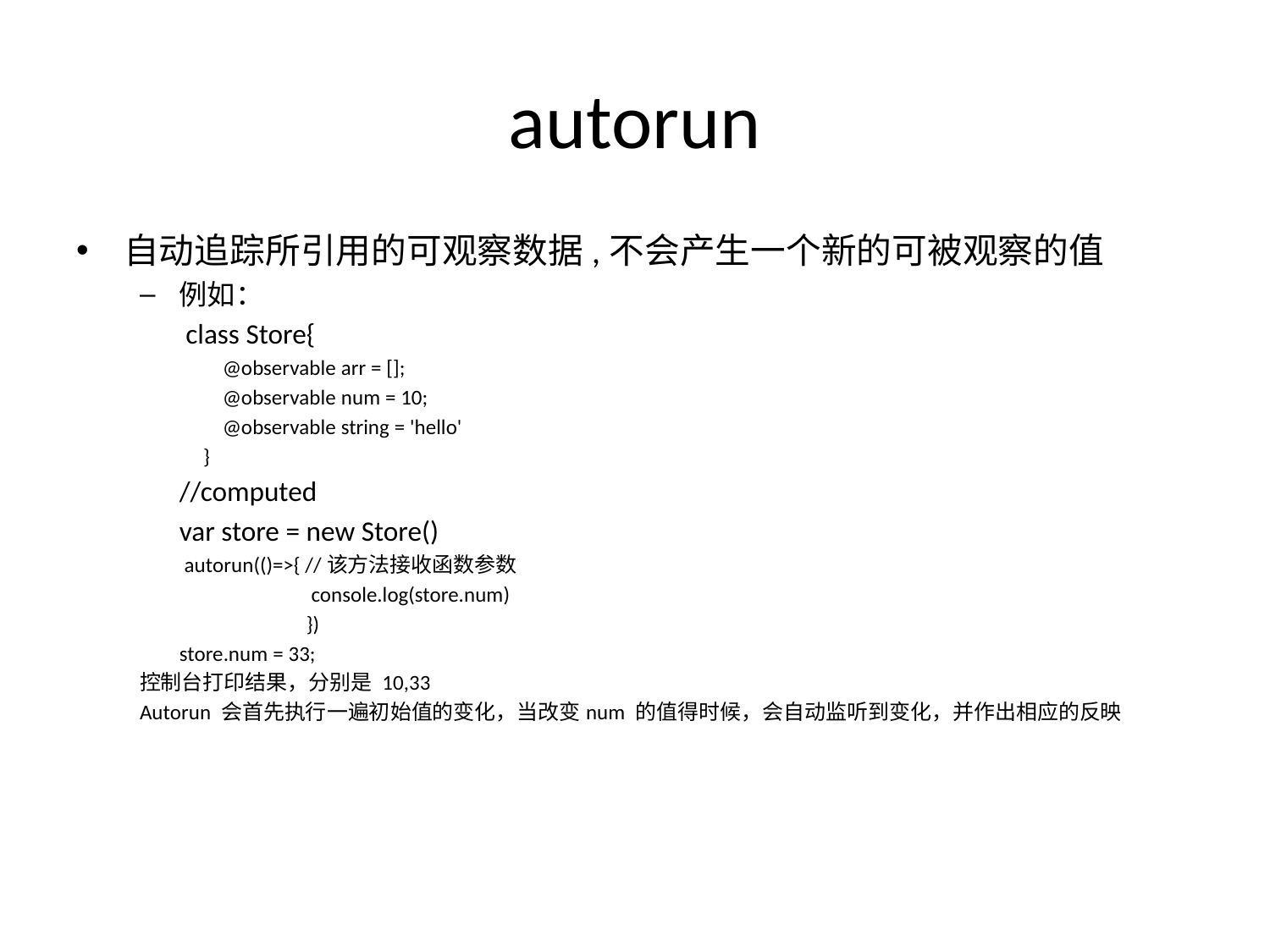

# autorun
自动追踪所引用的可观察数据,不会产生一个新的可被观察的值
例如：
	 class Store{
    @observable arr = [];
    @observable num = 10;
    @observable string = 'hello'
}
	//computed
	var store = new Store()
	 autorun(()=>{ //该方法接收函数参数
   		 console.log(store.num)
		})
	store.num = 33;
控制台打印结果，分别是 10,33
Autorun 会首先执行一遍初始值的变化，当改变num 的值得时候，会自动监听到变化，并作出相应的反映